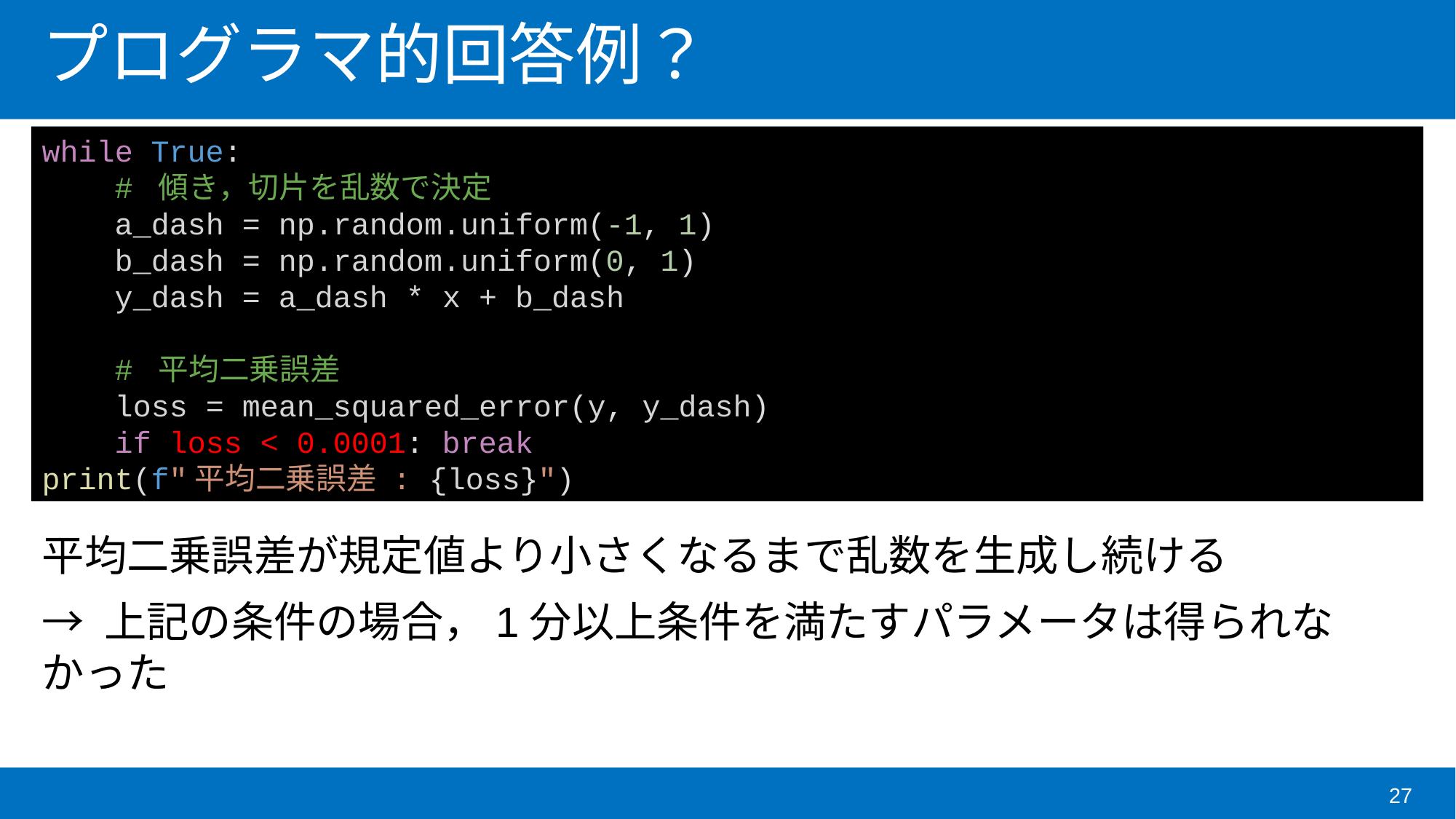

# プログラマ的回答例？

平均二乗誤差が規定値より小さくなるまで乱数を生成し続ける
→ 上記の条件の場合，1分以上条件を満たすパラメータは得られなかった

while True:
    # 傾き，切片を乱数で決定
    a_dash = np.random.uniform(-1, 1)
    b_dash = np.random.uniform(0, 1)
    y_dash = a_dash * x + b_dash
    # 平均二乗誤差
    loss = mean_squared_error(y, y_dash)
    if loss < 0.0001: break
print(f"平均二乗誤差 : {loss}")
27